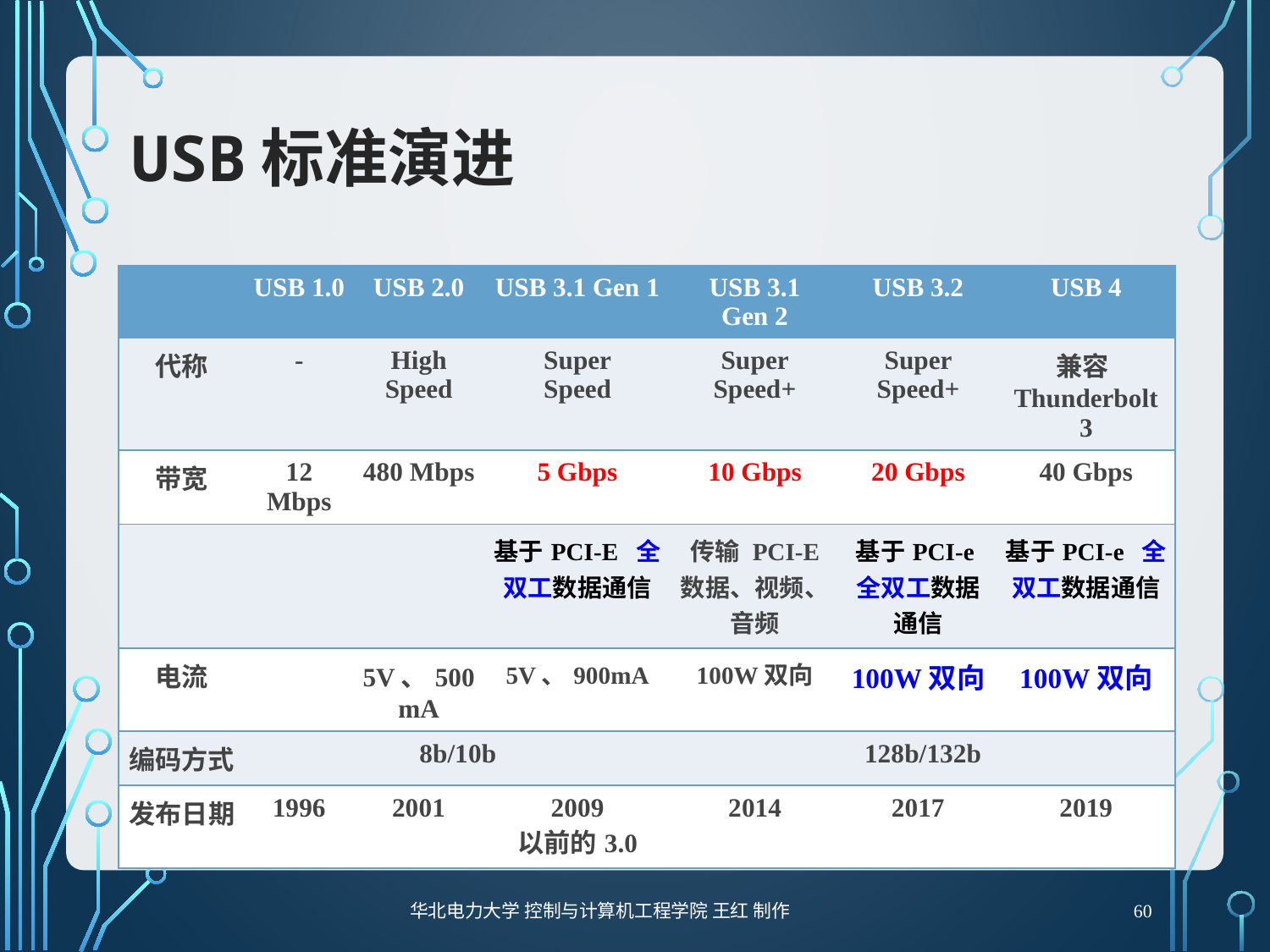

# USB标准演进
|  | USB 1.0 | USB 2.0 | USB 3.1 Gen 1 | USB 3.1 Gen 2 | USB 3.2 | USB 4 |
| --- | --- | --- | --- | --- | --- | --- |
| 代称 | - | High Speed | Super Speed | Super Speed+ | Super Speed+ | 兼容Thunderbolt 3 |
| 带宽 | 12 Mbps | 480 Mbps | 5 Gbps | 10 Gbps | 20 Gbps | 40 Gbps |
|  |  |  | 基于PCI-E 全双工数据通信 | 传输 PCI-E 数据、视频、音频 | 基于PCI-e 全双工数据通信 | 基于PCI-e 全双工数据通信 |
| 电流 |  | 5V、500mA | 5V、900mA | 100W双向 | 100W双向 | 100W双向 |
| 编码方式 | 8b/10b |  |  | 128b/132b |  |  |
| 发布日期 | 1996 | 2001 | 2009 以前的3.0 | 2014 | 2017 | 2019 |
60
华北电力大学 控制与计算机工程学院 王红 制作